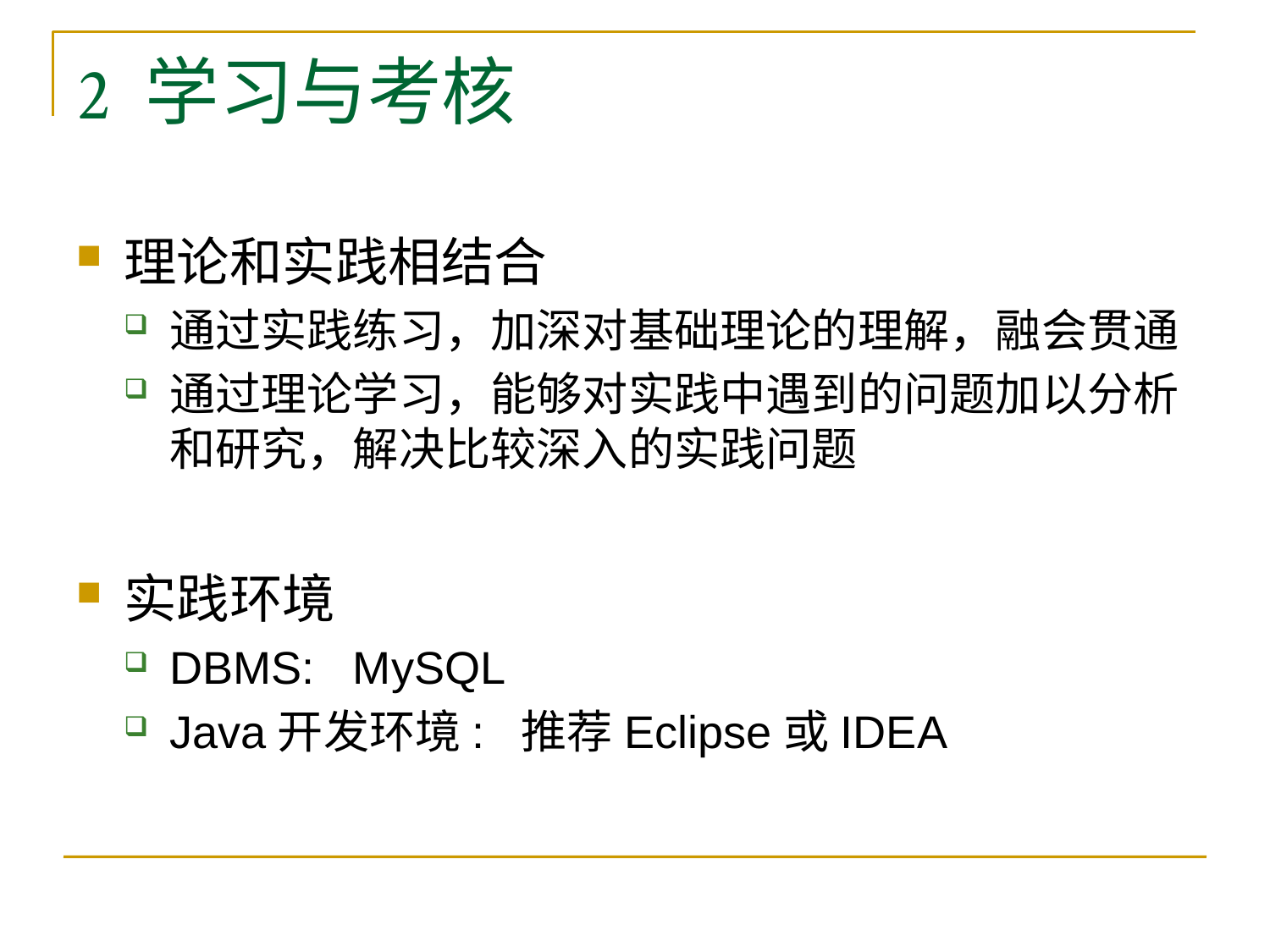

# 2 学习与考核
理论和实践相结合
通过实践练习，加深对基础理论的理解，融会贯通
通过理论学习，能够对实践中遇到的问题加以分析和研究，解决比较深入的实践问题

实践环境
DBMS:   MySQL
Java开发环境:  推荐Eclipse或IDEA